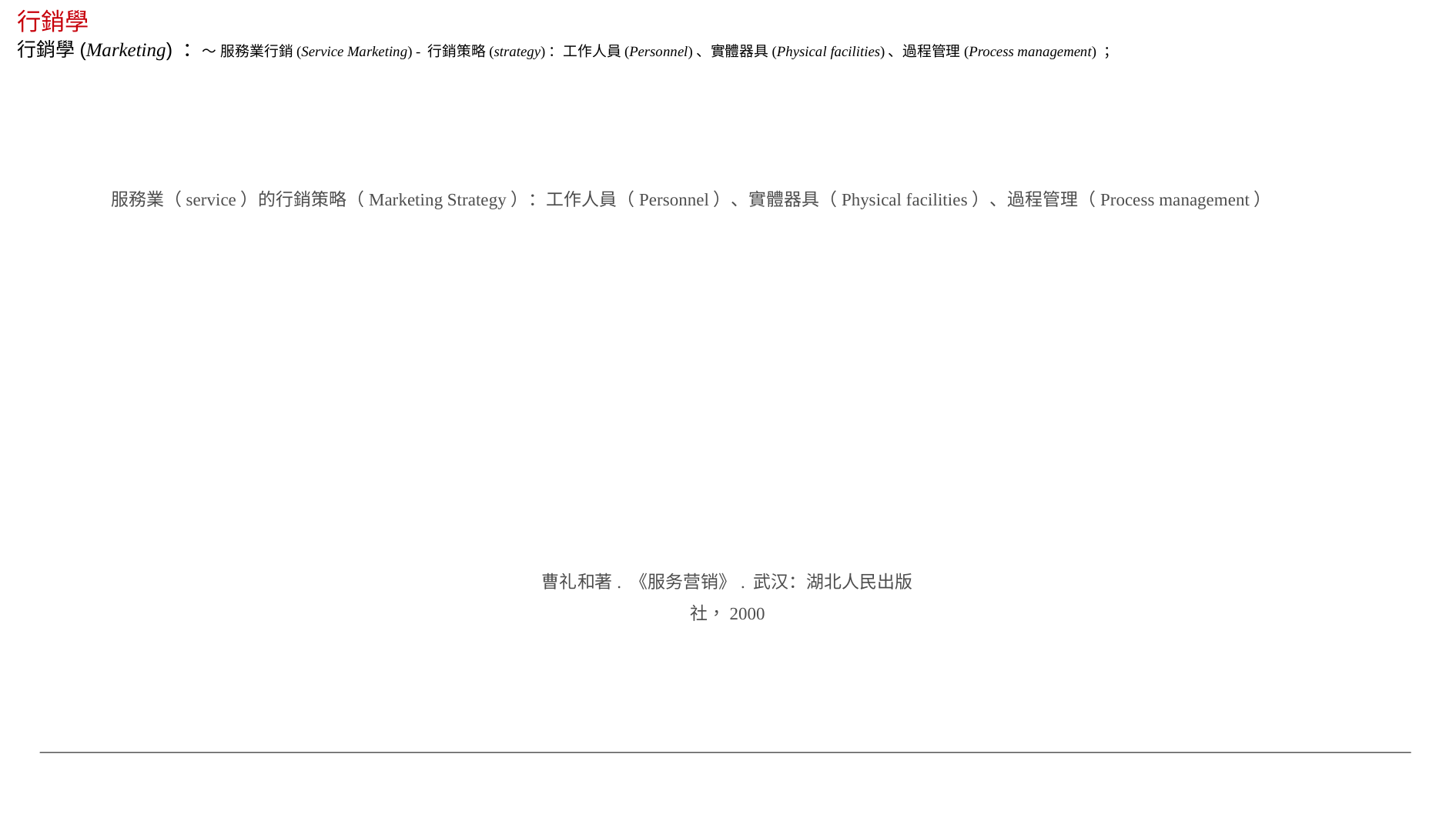

行銷學
行銷學(Marketing) ：～ 服務業行銷(Service Marketing) - 行銷策略(strategy)：工作人員(Personnel)、實體器具(Physical facilities)、過程管理(Process management) ；
服務業（service）的行銷策略（Marketing Strategy）：工作人員（Personnel）、實體器具（Physical facilities）、過程管理（Process management）
曹礼和著. 《服务营销》. 武汉：湖北人民出版社，2000